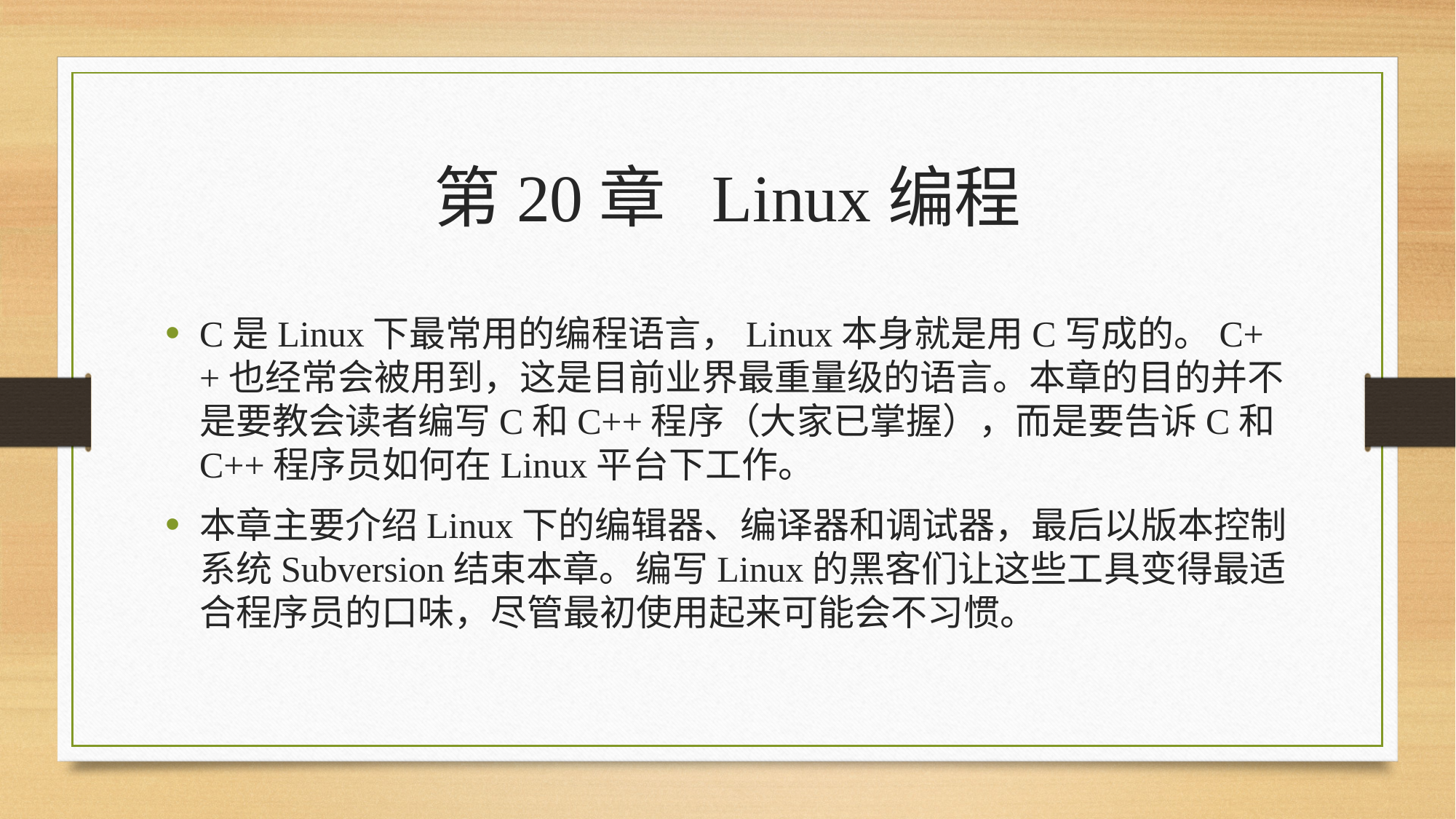

第20章  Linux编程
C是Linux下最常用的编程语言，Linux本身就是用C写成的。C++也经常会被用到，这是目前业界最重量级的语言。本章的目的并不是要教会读者编写C和C++程序（大家已掌握），而是要告诉C和C++程序员如何在Linux平台下工作。
本章主要介绍Linux下的编辑器、编译器和调试器，最后以版本控制系统Subversion结束本章。编写Linux的黑客们让这些工具变得最适合程序员的口味，尽管最初使用起来可能会不习惯。